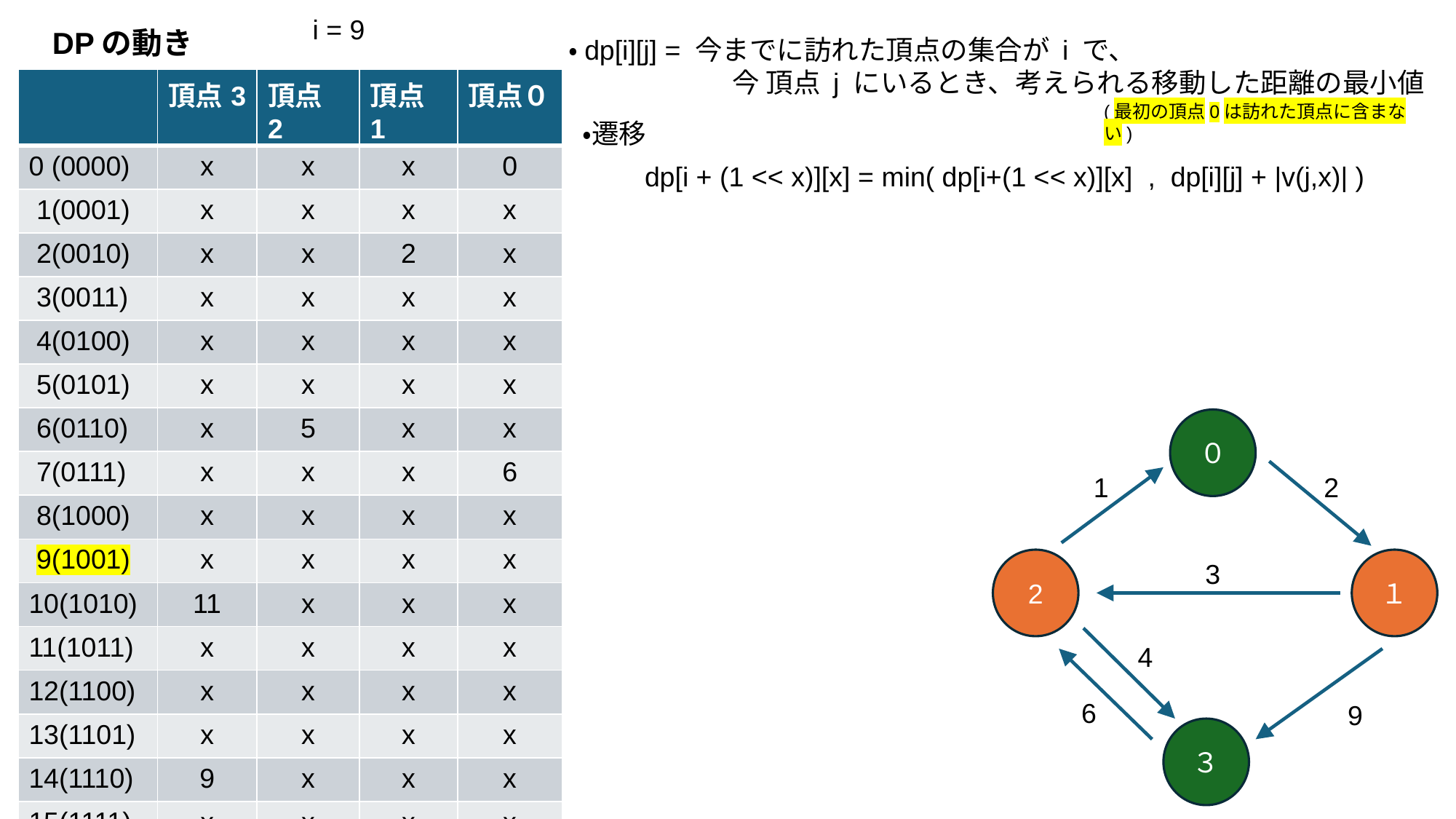

i = 9
DPの動き
・dp[i][j] = 今までに訪れた頂点の集合が i で、
　　　　　　今 頂点 j にいるとき、考えられる移動した距離の最小値
|  | 頂点3 | 頂点 2 | 頂点1 | 頂点０ |
| --- | --- | --- | --- | --- |
| 0 (0000) | x | x | x | 0 |
| 1(0001) | x | x | x | x |
| 2(0010) | x | x | 2 | x |
| 3(0011) | x | x | x | x |
| 4(0100) | x | x | x | x |
| 5(0101) | x | x | x | x |
| 6(0110) | x | 5 | x | x |
| 7(0111) | x | x | x | 6 |
| 8(1000) | x | x | x | x |
| 9(1001) | x | x | x | x |
| 10(1010) | 11 | x | x | x |
| 11(1011) | x | x | x | x |
| 12(1100) | x | x | x | x |
| 13(1101) | x | x | x | x |
| 14(1110) | 9 | x | x | x |
| 15(1111) | x | x | x | x |
(最初の頂点0は訪れた頂点に含まない)
・遷移
dp[i + (1 << x)][x] = min( dp[i+(1 << x)][x]  ,  dp[i][j] + |v(j,x)| )
０
1
2
2
１
3
4
6
9
３